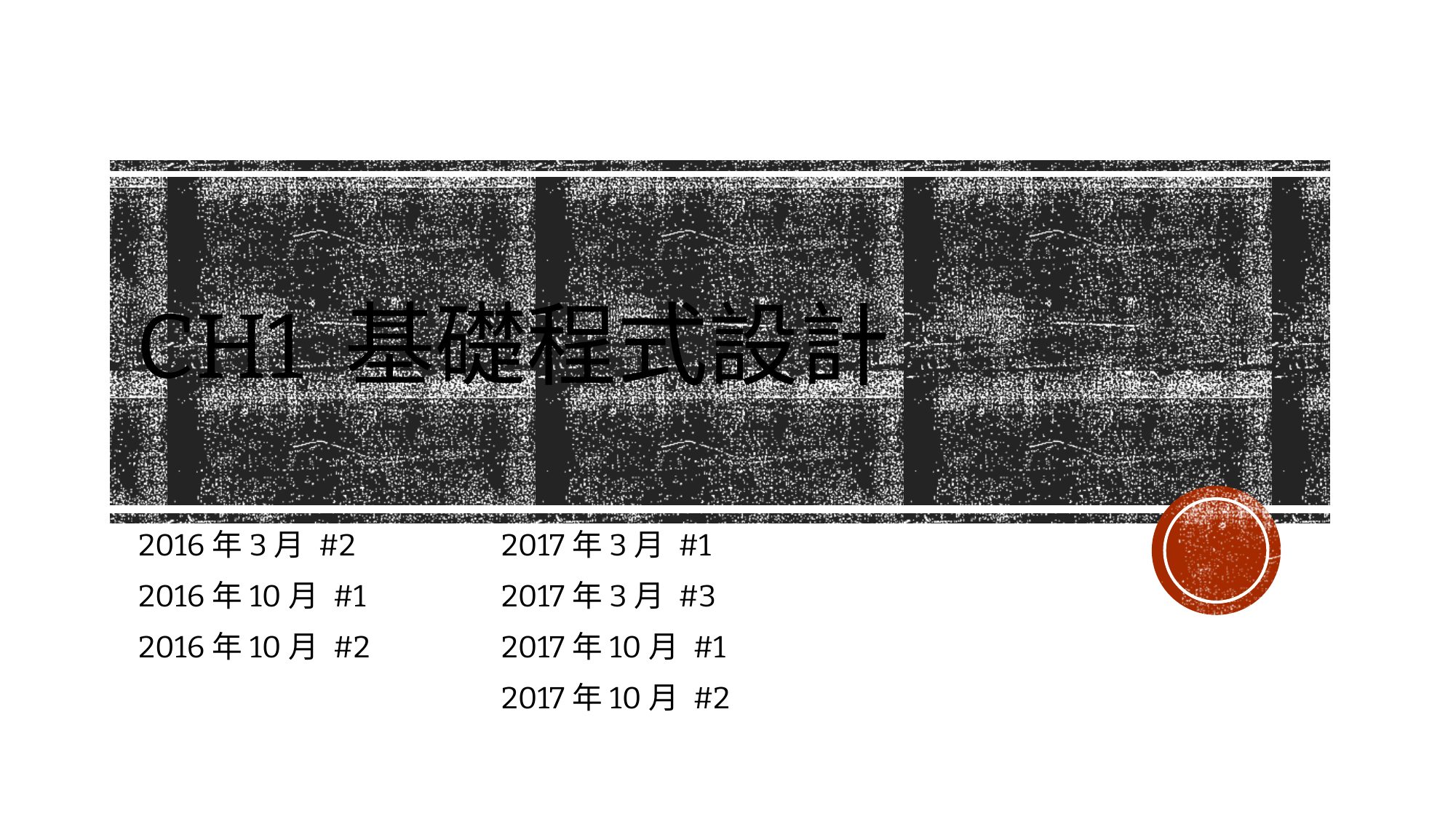

# CH1 基礎程式設計
2016年3月 #2
2016年10月 #1
2016年10月 #2
2017年3月 #1
2017年3月 #3
2017年10月 #1
2017年10月 #2